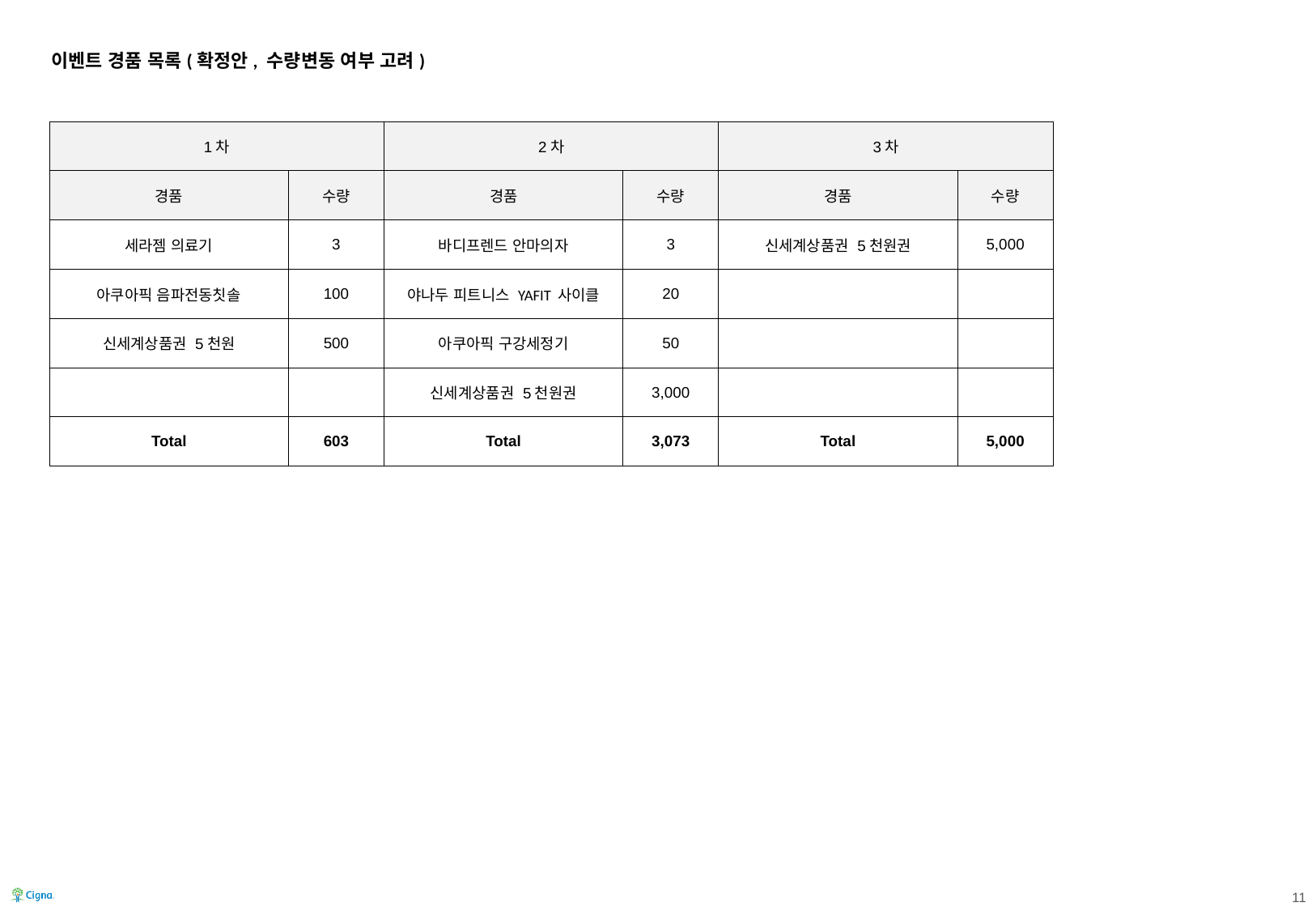

이벤트 경품 목록(확정안, 수량변동 여부 고려)
| 1차 |  | 2차 |  | 3차 |  |
| --- | --- | --- | --- | --- | --- |
| 경품 | 수량 | 경품 | 수량 | 경품 | 수량 |
| 세라젬 의료기 | 3 | 바디프렌드 안마의자 | 3 | 신세계상품권 5천원권 | 5,000 |
| 아쿠아픽 음파전동칫솔 | 100 | 야나두 피트니스 YAFIT 사이클 | 20 |  |  |
| 신세계상품권 5천원 | 500 | 아쿠아픽 구강세정기 | 50 |  |  |
|  |  | 신세계상품권 5천원권 | 3,000 |  |  |
| Total | 603 | Total | 3,073 | Total | 5,000 |